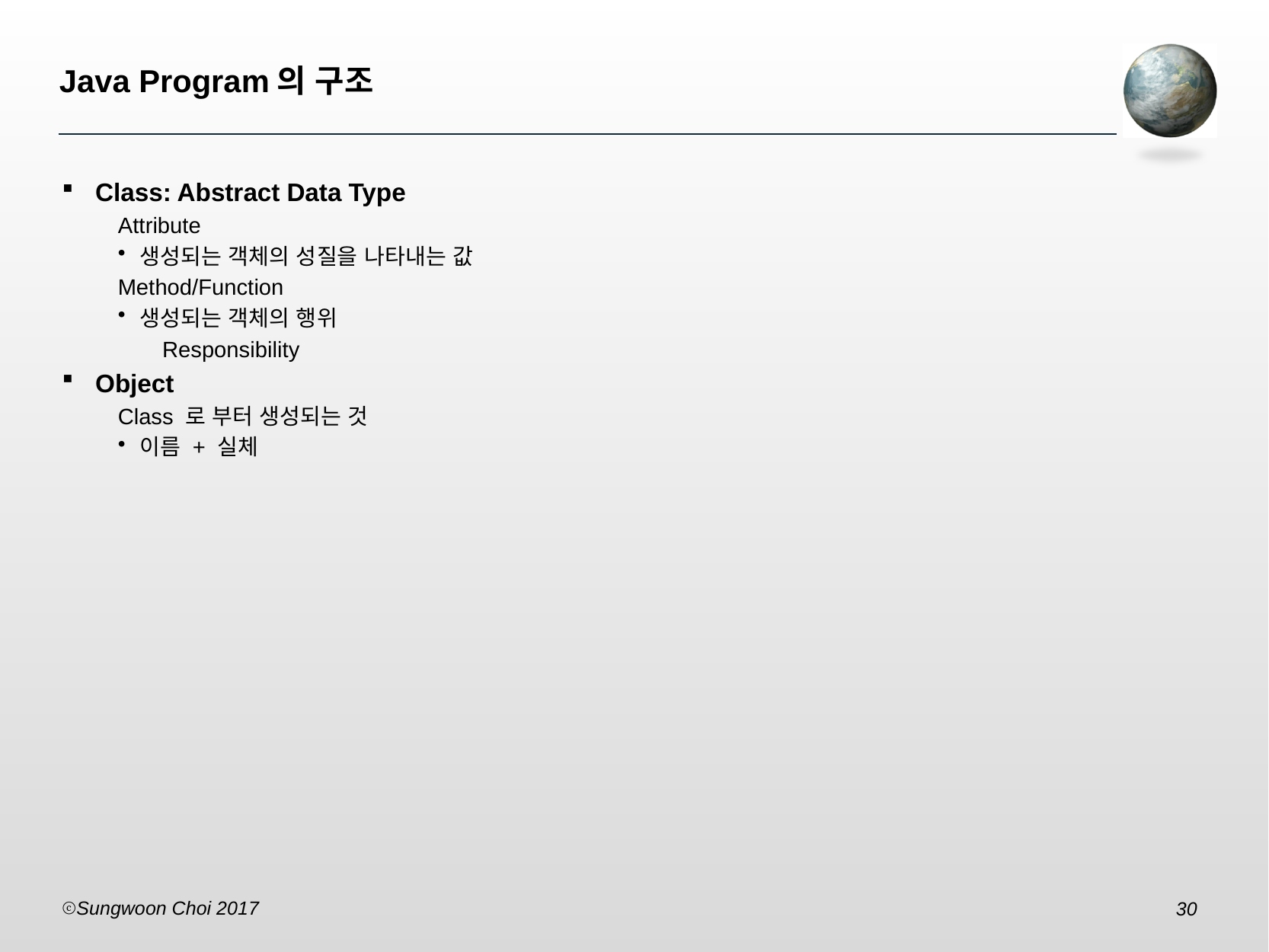

# Java Program의 구조
Class: Abstract Data Type
Attribute
생성되는 객체의 성질을 나타내는 값
Method/Function
생성되는 객체의 행위
Responsibility
Object
Class 로 부터 생성되는 것
이름 + 실체

Sungwoon Choi 2017
30